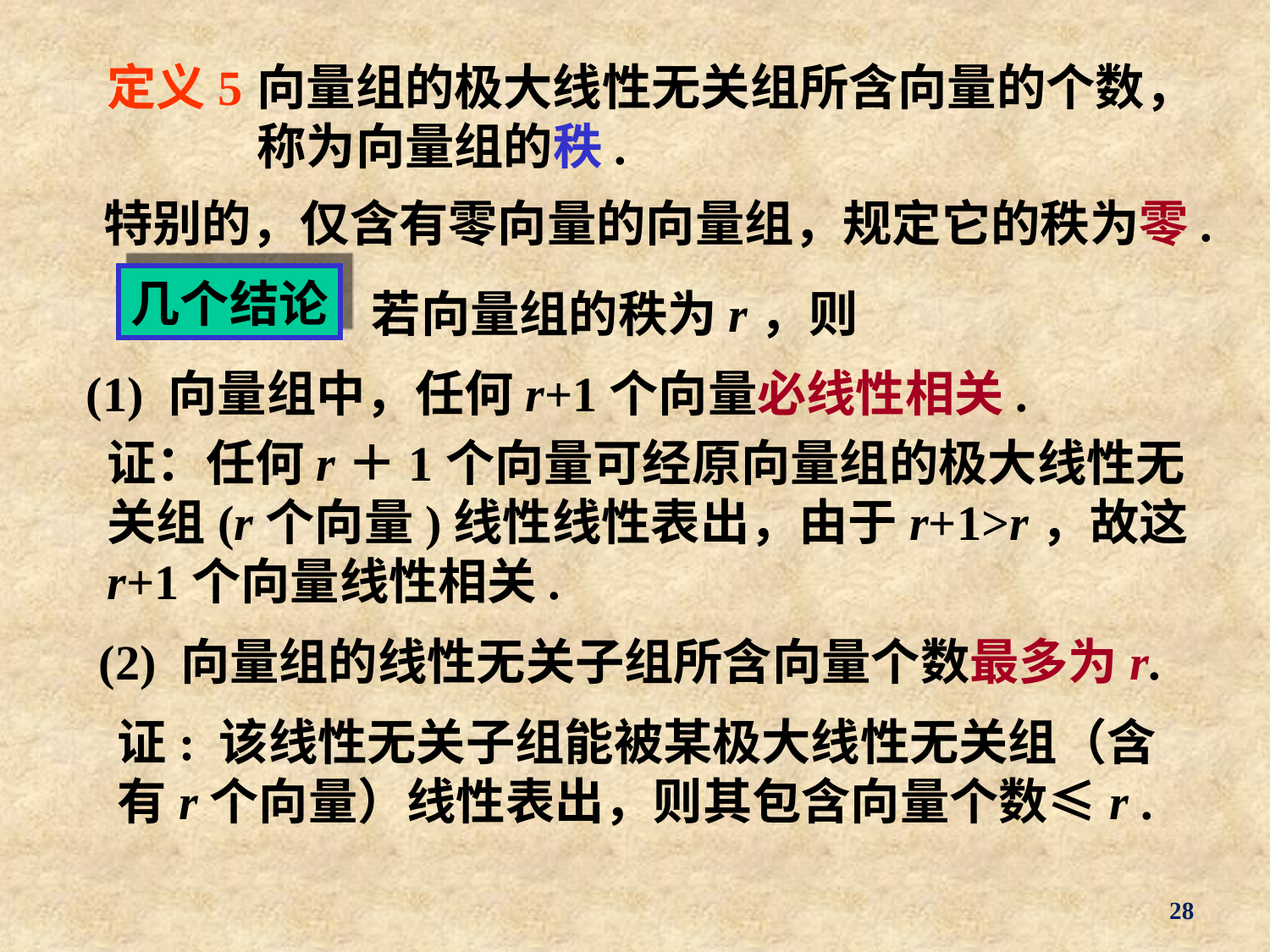

# 定义5	向量组的极大线性无关组所含向量的个数，称为向量组的秩.
特别的，仅含有零向量的向量组，规定它的秩为零.
几个结论
若向量组的秩为r，则
(1) 向量组中，任何r+1个向量必线性相关.
证：任何r＋1个向量可经原向量组的极大线性无关组(r个向量)线性线性表出，由于r+1>r，故这r+1个向量线性相关.
(2) 向量组的线性无关子组所含向量个数最多为r.
证: 该线性无关子组能被某极大线性无关组（含有r个向量）线性表出，则其包含向量个数≤r .